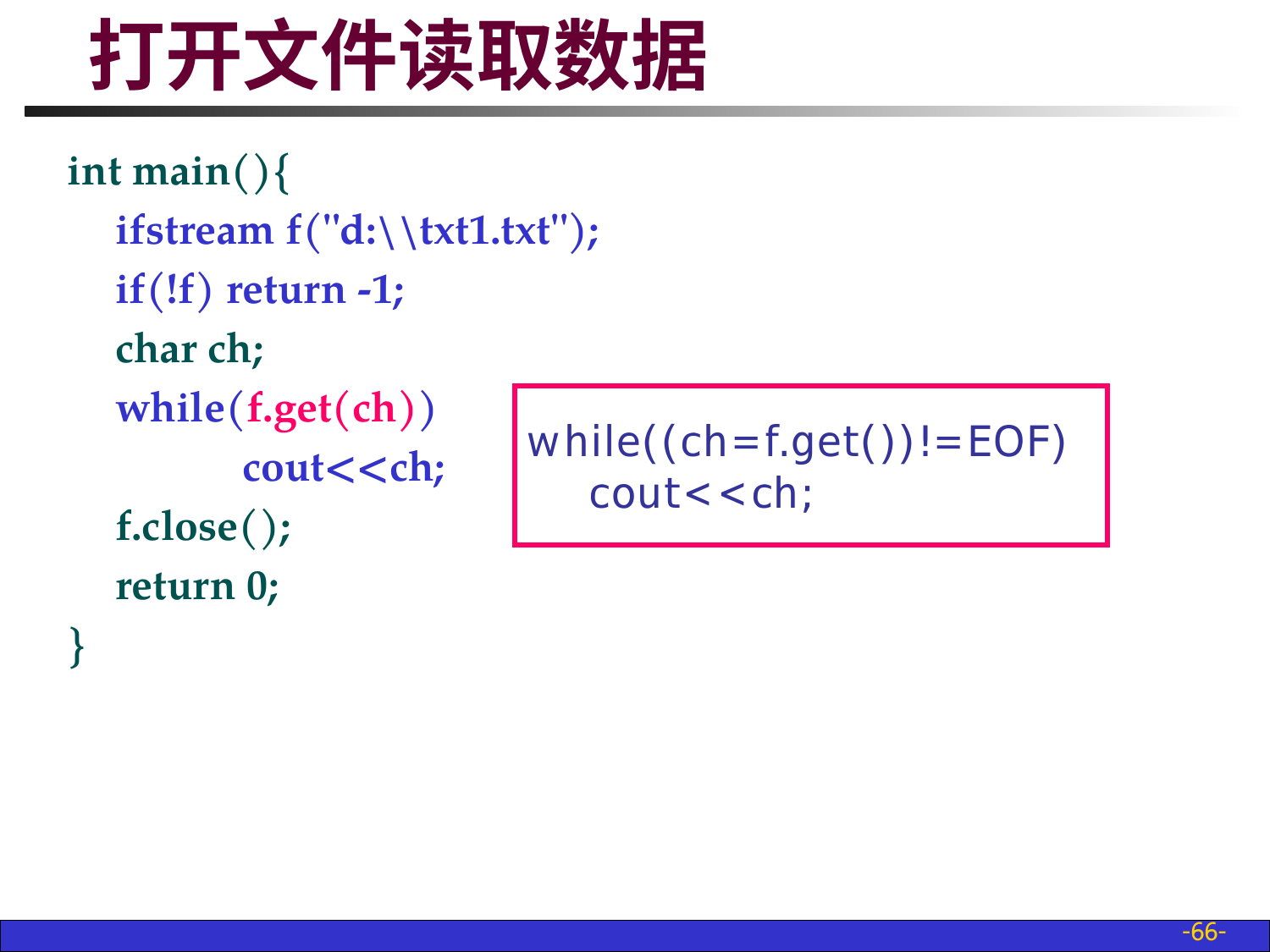

# 打开文件读取数据
int main(){
	ifstream f("d:\\txt1.txt");
	if(!f) return -1;
	char ch;
	while(f.get(ch))
		cout<<ch;
	f.close();
	return 0;
}
while((ch=f.get())!=EOF)
     cout<<ch;
-66-